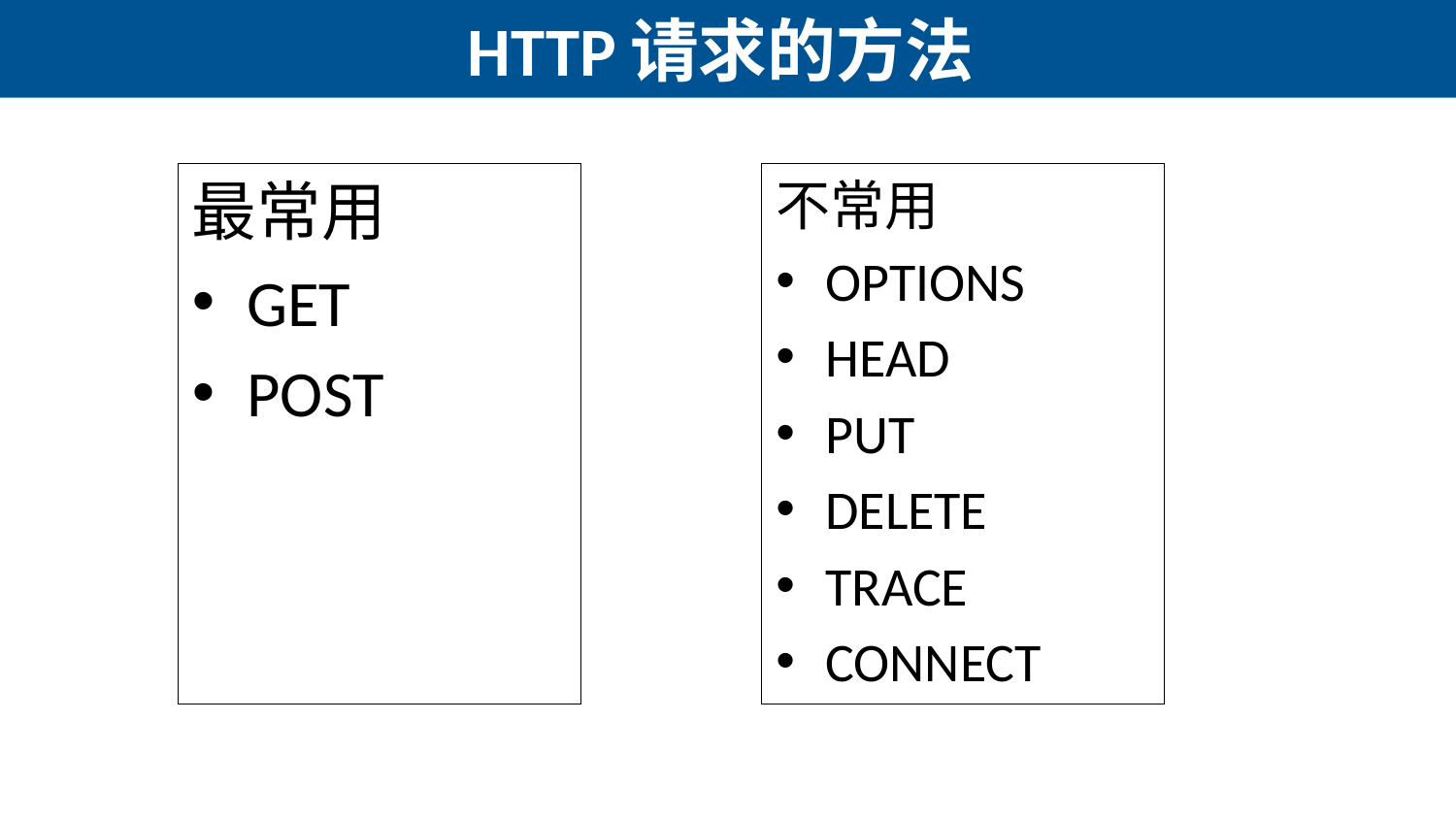

# HTTP请求的方法
最常用
GET
POST

不常用
OPTIONS
HEAD
PUT
DELETE
TRACE
CONNECT